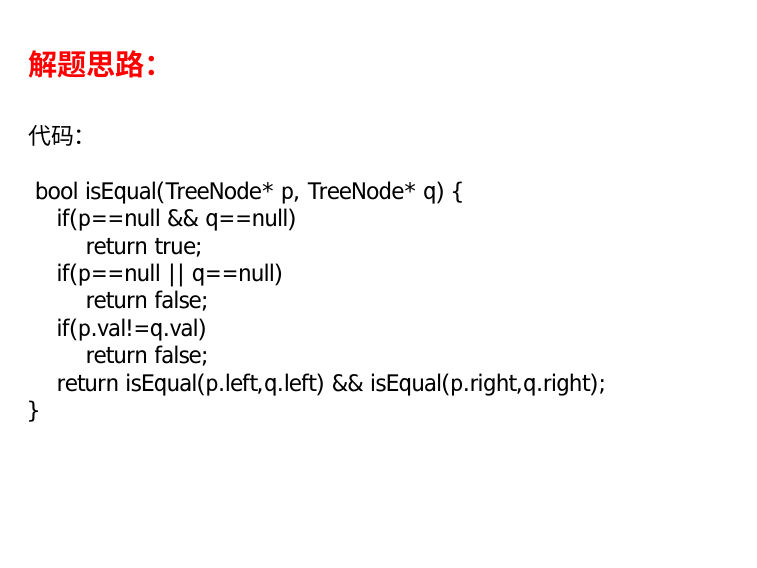

# 解题思路：
代码：

 bool isEqual(TreeNode* p, TreeNode* q) {
    if(p==null && q==null)
        return true;
    if(p==null || q==null)
        return false;
    if(p.val!=q.val)
        return false;
    return isEqual(p.left,q.left) && isEqual(p.right,q.right);
}